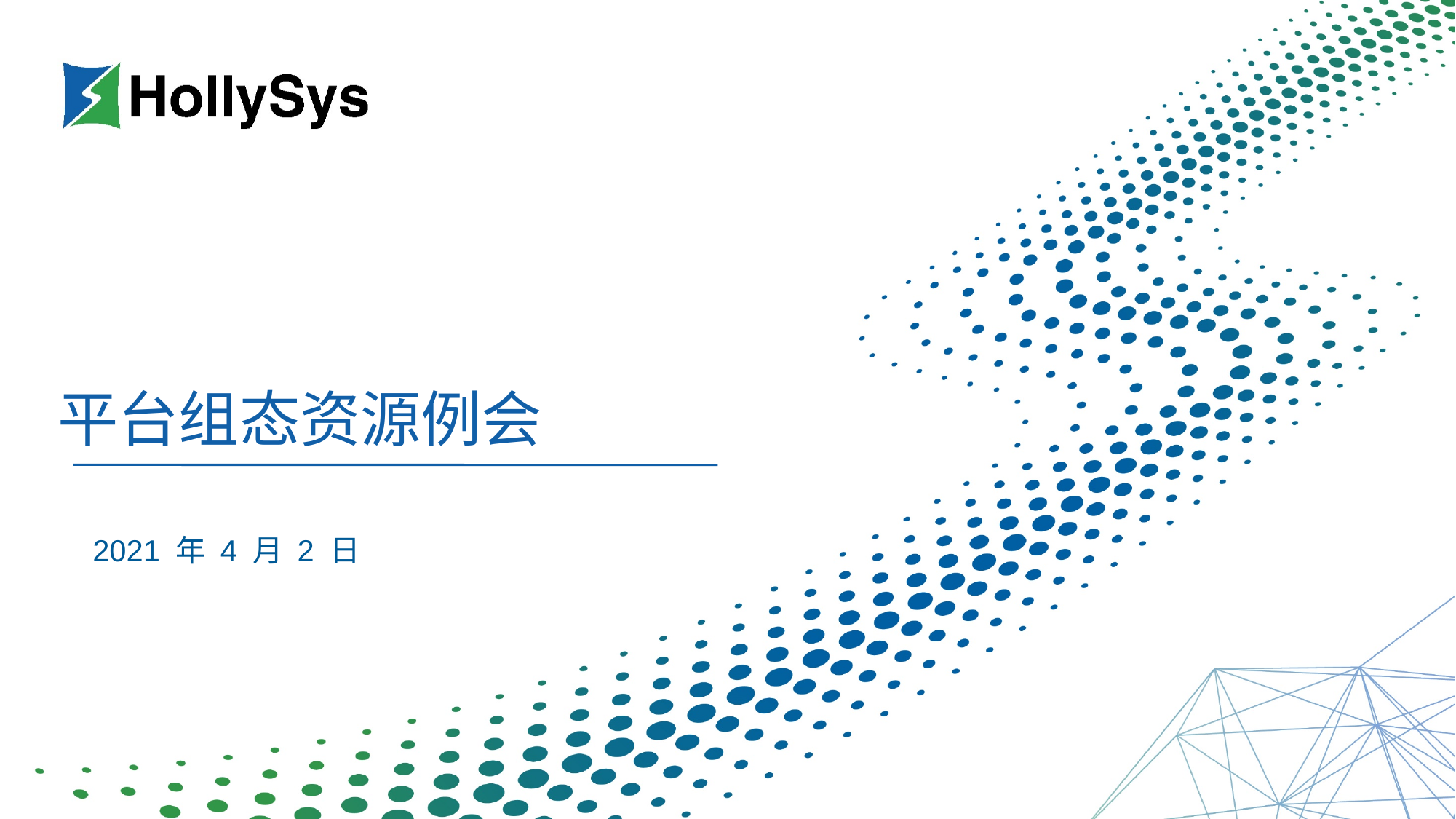

平台组态资源例会
2021 年 4 月 2 日